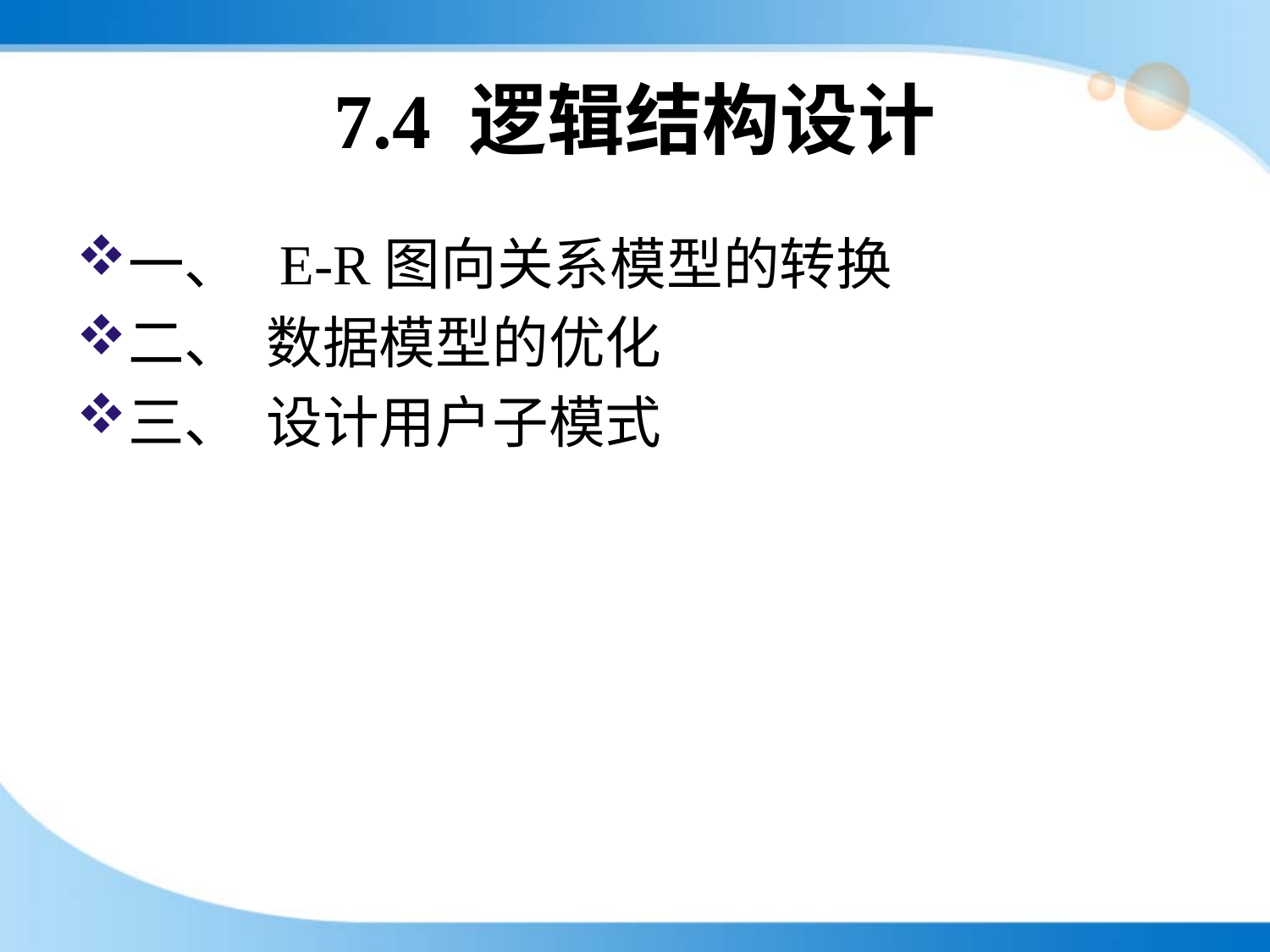

# 7.4 逻辑结构设计
一、  E-R图向关系模型的转换
二、  数据模型的优化
三、  设计用户子模式